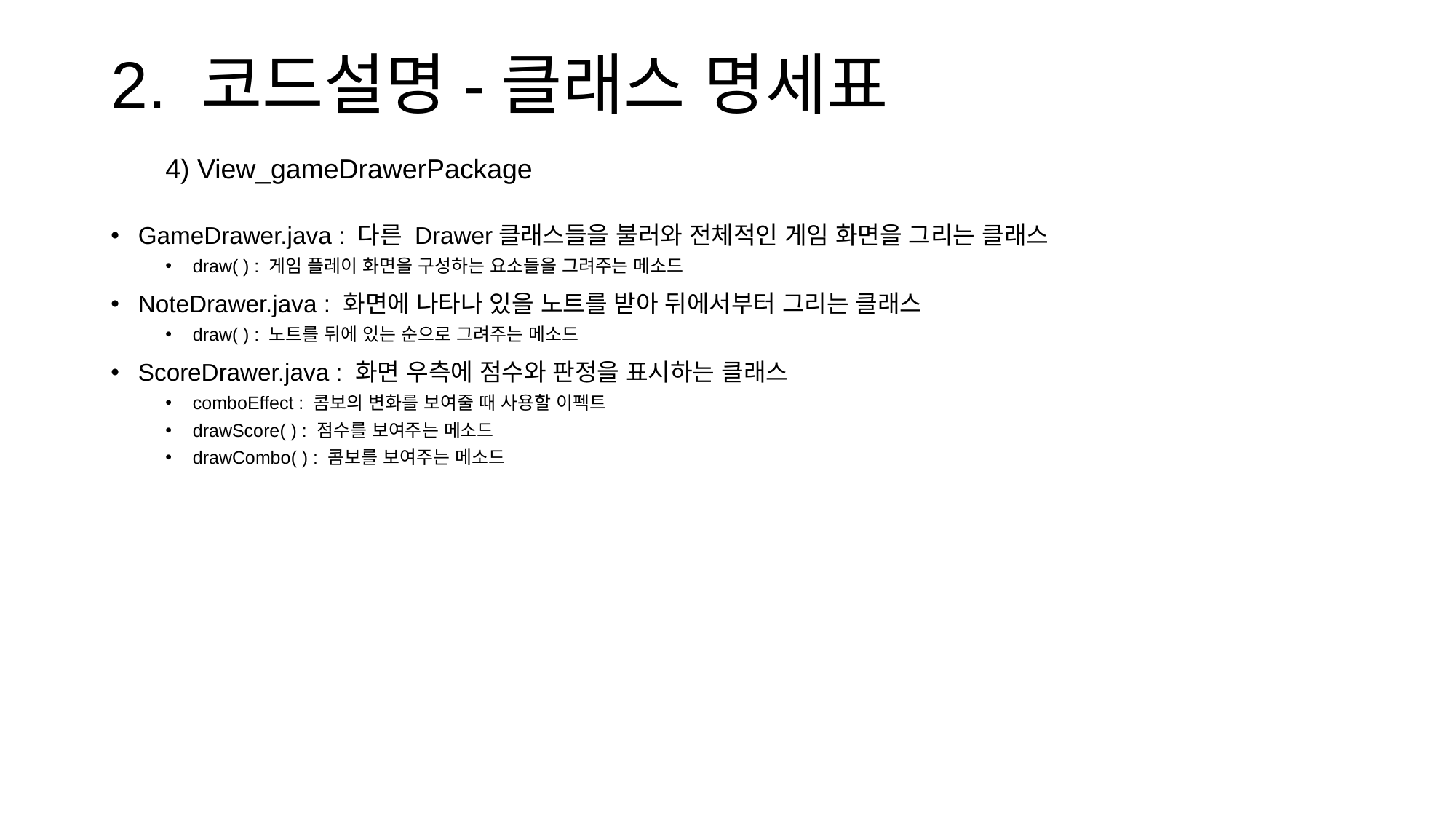

# 2. 코드설명-클래스 명세표
4) View_gameDrawerPackage
GameDrawer.java : 다른 Drawer클래스들을 불러와 전체적인 게임 화면을 그리는 클래스
draw( ) : 게임 플레이 화면을 구성하는 요소들을 그려주는 메소드
NoteDrawer.java : 화면에 나타나 있을 노트를 받아 뒤에서부터 그리는 클래스
draw( ) : 노트를 뒤에 있는 순으로 그려주는 메소드
ScoreDrawer.java : 화면 우측에 점수와 판정을 표시하는 클래스
comboEffect : 콤보의 변화를 보여줄 때 사용할 이펙트
drawScore( ) : 점수를 보여주는 메소드
drawCombo( ) : 콤보를 보여주는 메소드